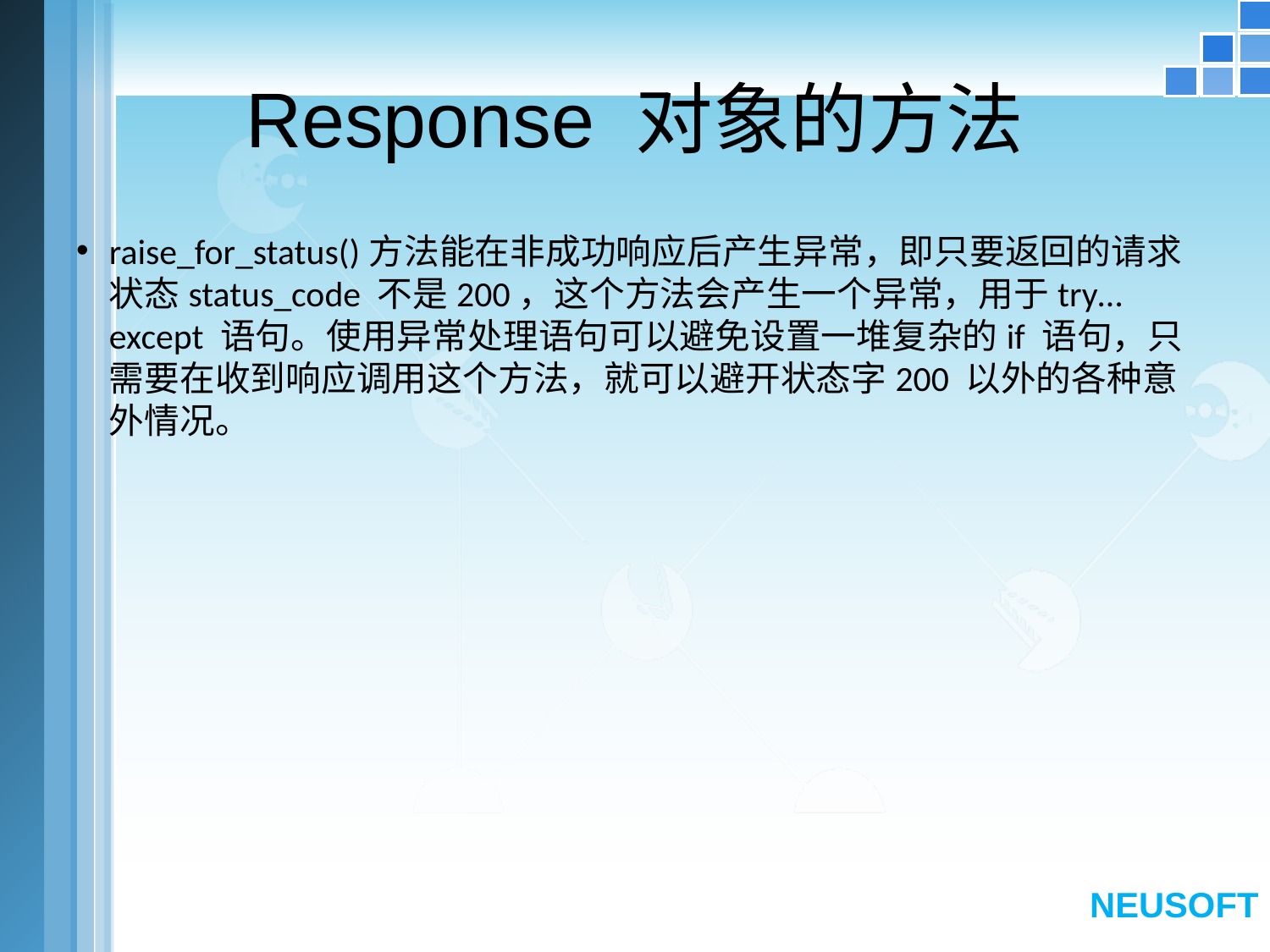

# Response 对象的方法
raise_for_status()方法能在非成功响应后产生异常，即只要返回的请求状态status_code 不是200，这个方法会产生一个异常，用于try…except 语句。使用异常处理语句可以避免设置一堆复杂的if 语句，只需要在收到响应调用这个方法，就可以避开状态字200 以外的各种意外情况。